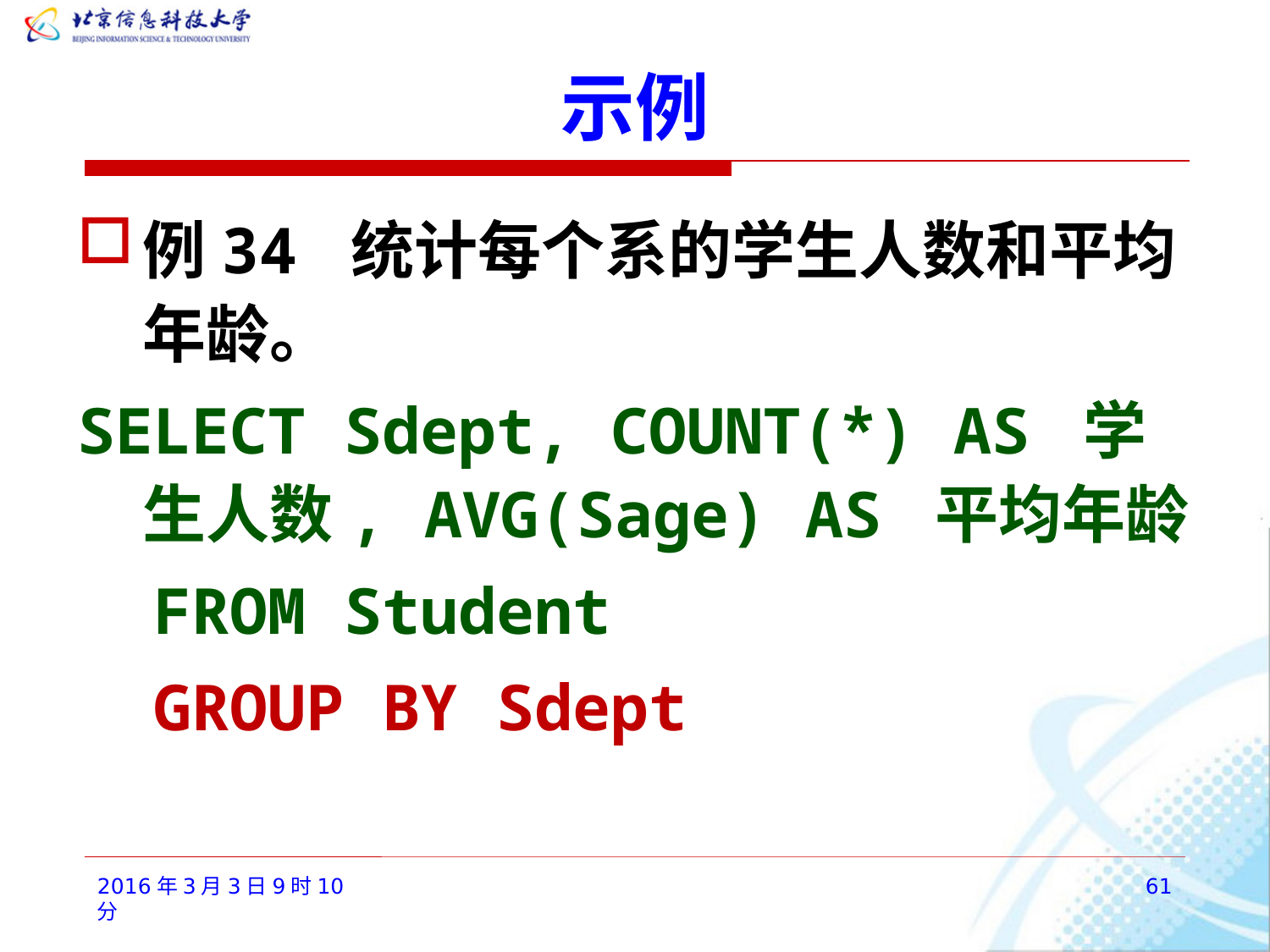

# 示例
例34 统计每个系的学生人数和平均年龄。
SELECT Sdept, COUNT(*) AS 学生人数, AVG(Sage) AS 平均年龄
  FROM Student
  GROUP BY Sdept
2016年3月3日9时10分
61